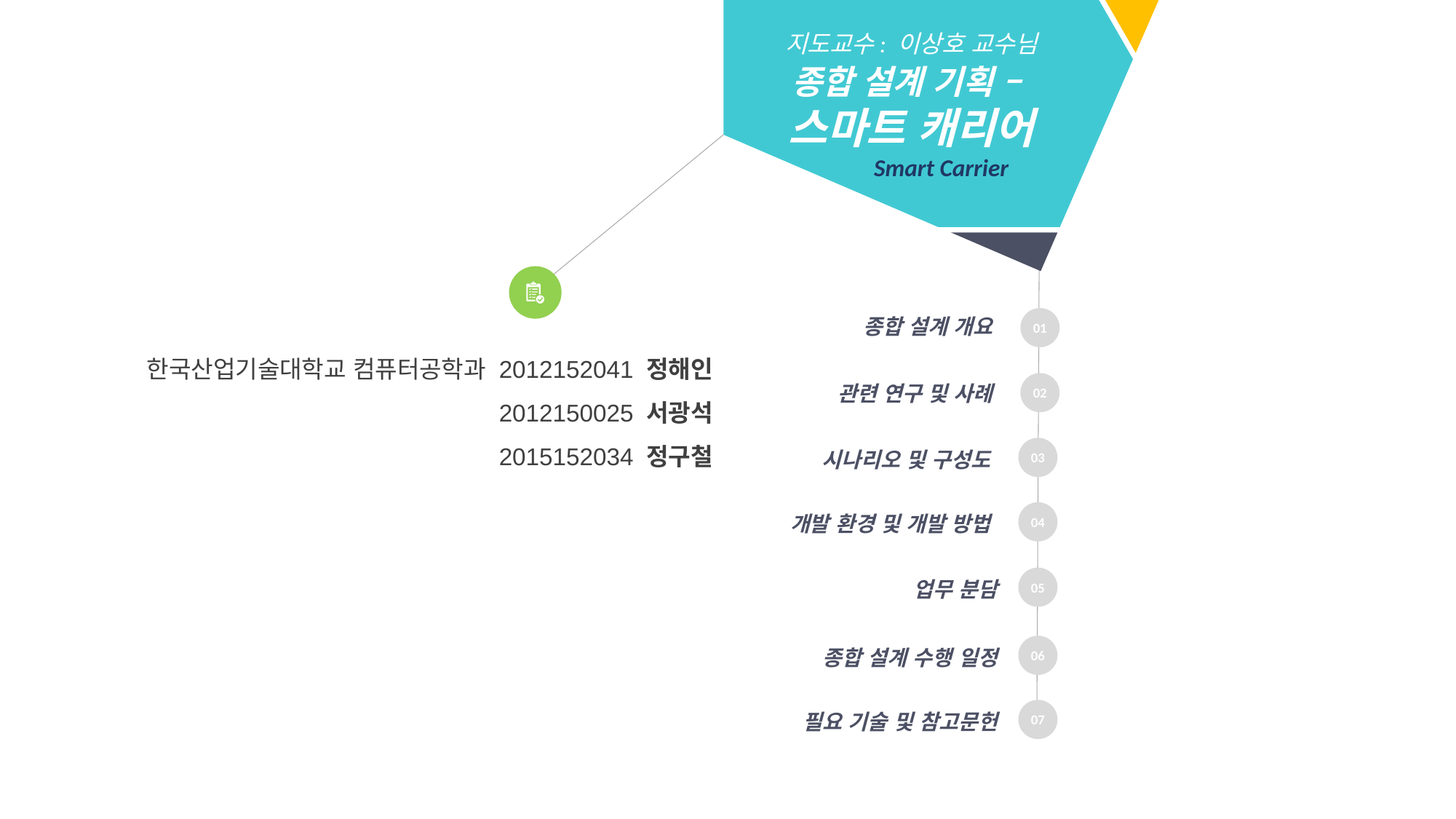

지도교수: 이상호 교수님
종합 설계 기획 –
스마트 캐리어
           Smart Carrier

종합 설계 개요
01
한국산업기술대학교 컴퓨터공학과 2012152041 정해인
2012150025 서광석
2015152034 정구철
02
관련 연구 및 사례
03
시나리오 및 구성도
04
개발 환경 및 개발 방법
05
업무 분담
06
종합 설계 수행 일정
07
필요 기술 및 참고문헌